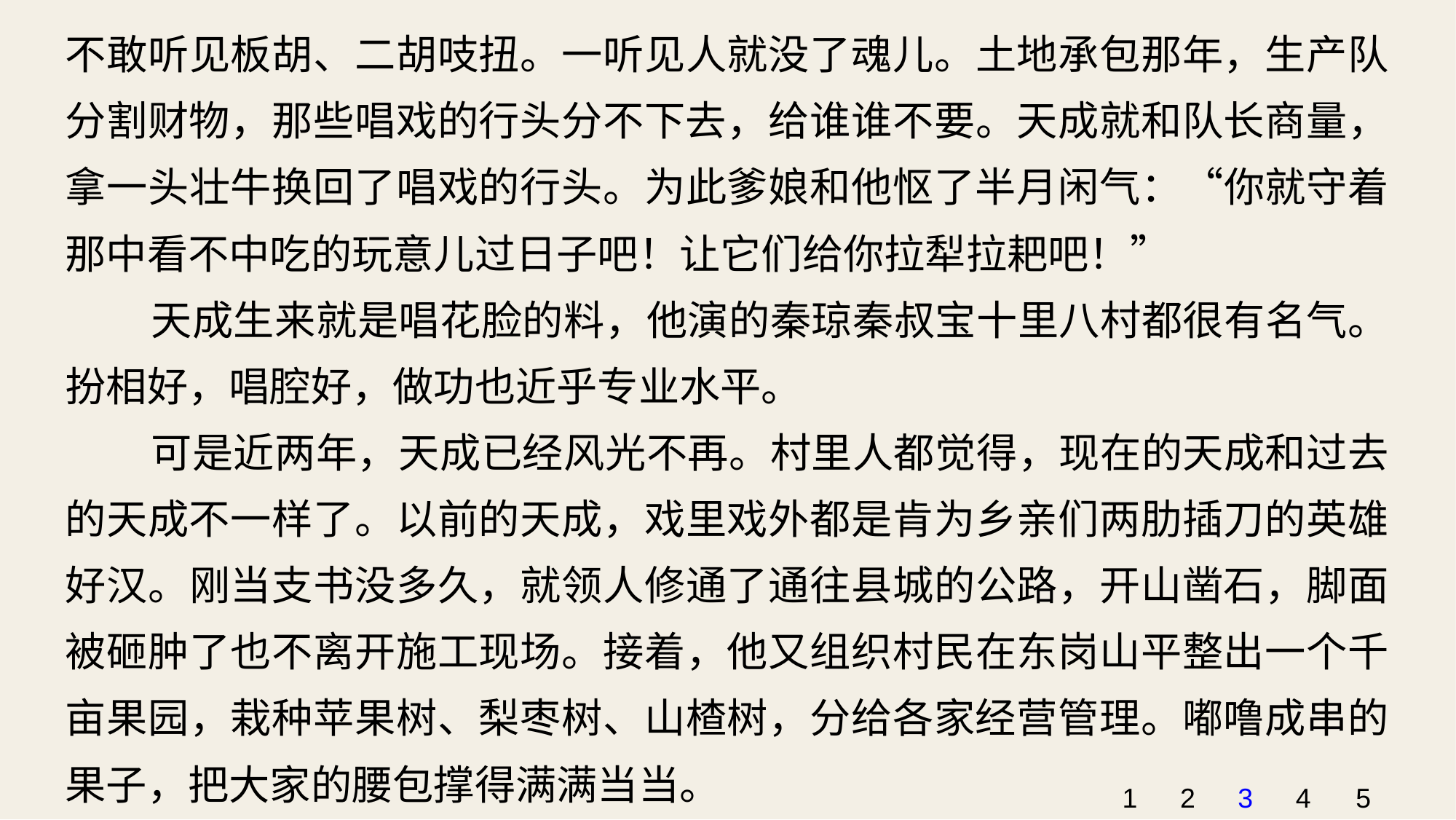

不敢听见板胡、二胡吱扭。一听见人就没了魂儿。土地承包那年，生产队分割财物，那些唱戏的行头分不下去，给谁谁不要。天成就和队长商量，拿一头壮牛换回了唱戏的行头。为此爹娘和他怄了半月闲气：“你就守着那中看不中吃的玩意儿过日子吧！让它们给你拉犁拉耙吧！”
天成生来就是唱花脸的料，他演的秦琼秦叔宝十里八村都很有名气。扮相好，唱腔好，做功也近乎专业水平。
可是近两年，天成已经风光不再。村里人都觉得，现在的天成和过去的天成不一样了。以前的天成，戏里戏外都是肯为乡亲们两肋插刀的英雄好汉。刚当支书没多久，就领人修通了通往县城的公路，开山凿石，脚面被砸肿了也不离开施工现场。接着，他又组织村民在东岗山平整出一个千亩果园，栽种苹果树、梨枣树、山楂树，分给各家经营管理。嘟噜成串的果子，把大家的腰包撑得满满当当。
1
2
3
4
5